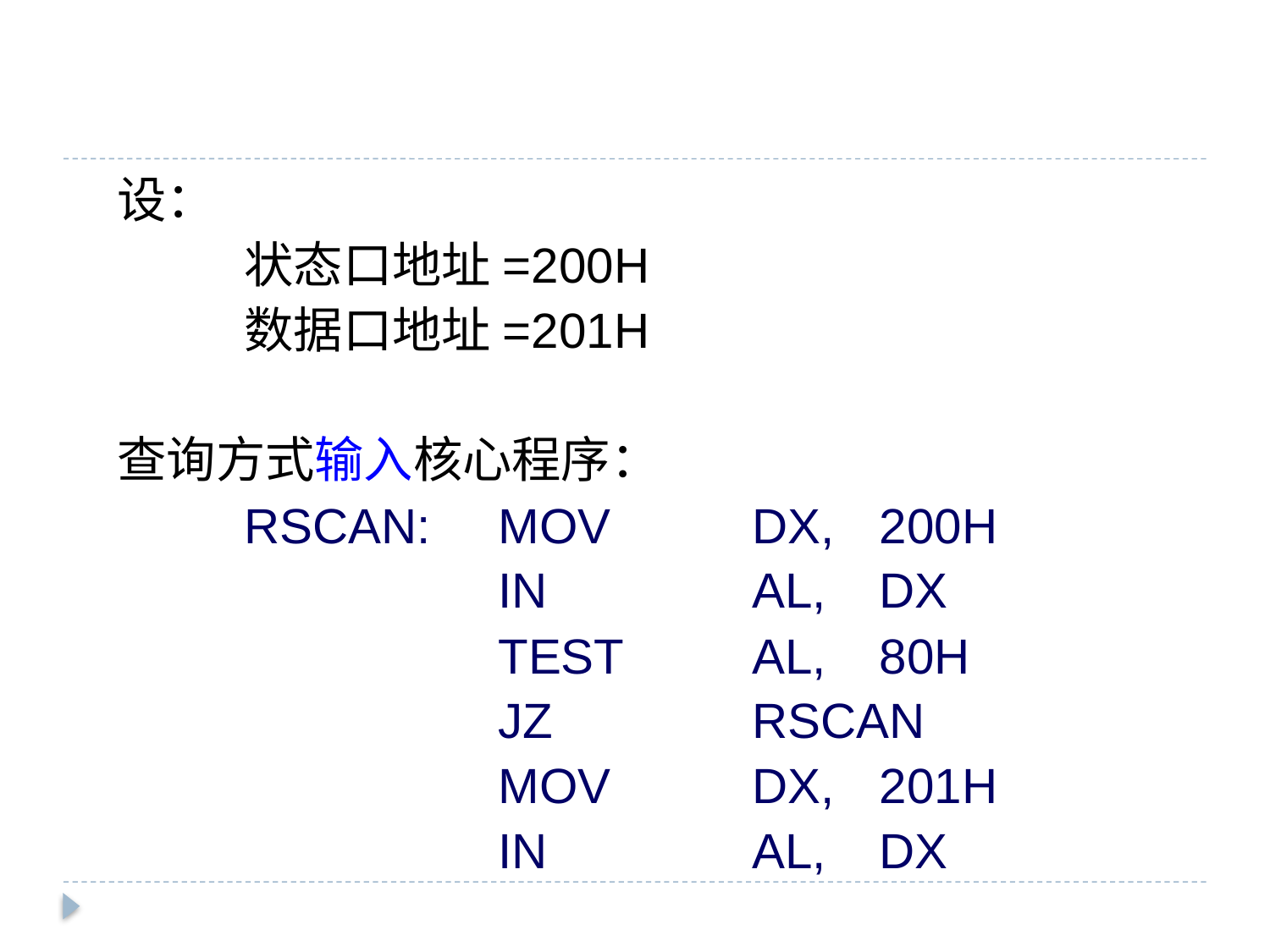

设：
	状态口地址=200H
	数据口地址=201H

查询方式输入核心程序：
	RSCAN:	MOV		DX,	200H
			IN		AL,	DX
			TEST		AL,	80H
			JZ		RSCAN
			MOV		DX,	201H
			IN		AL,	DX